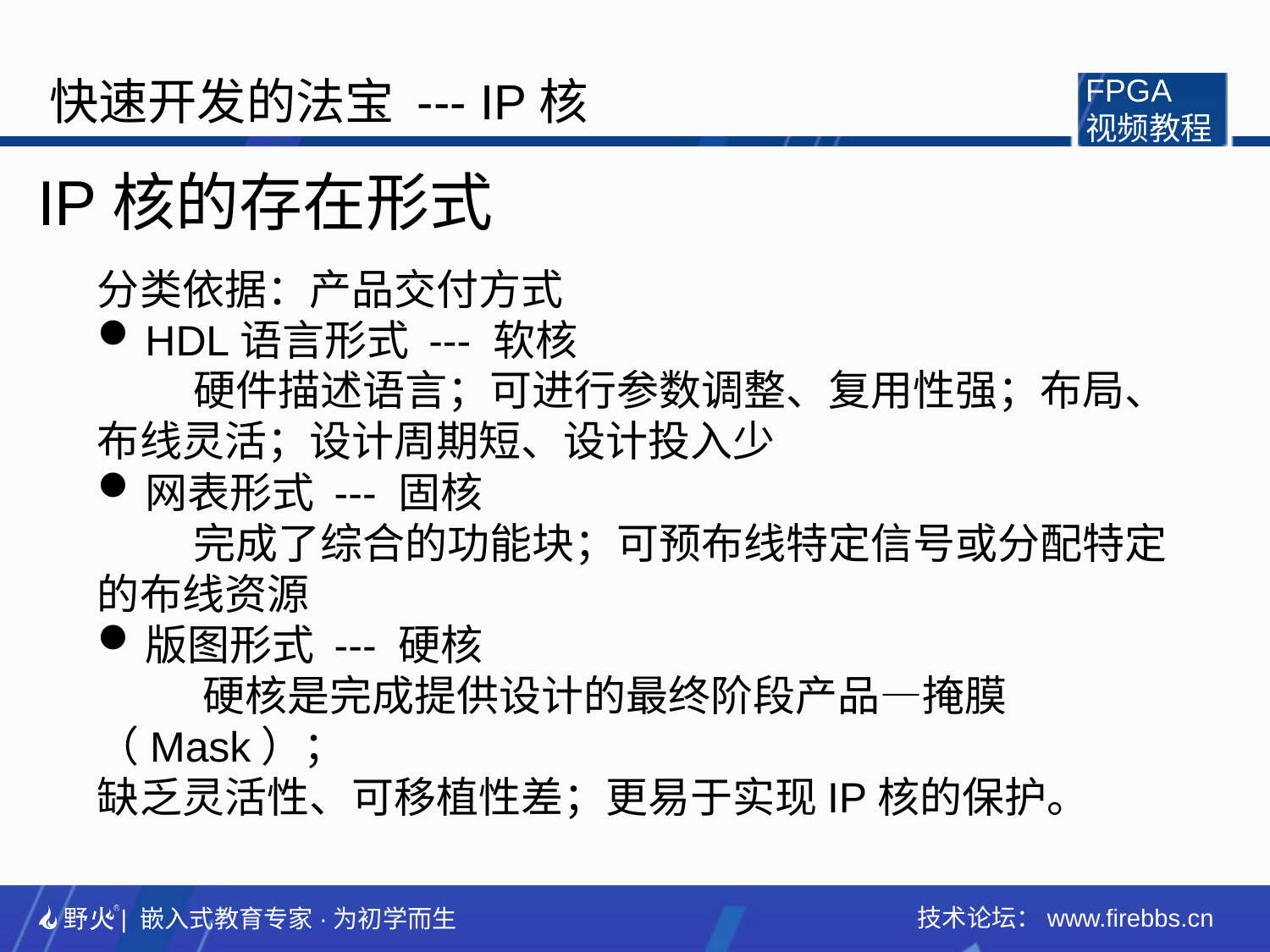

快速开发的法宝 --- IP核
FPGA
视频教程
IP核的存在形式
分类依据：产品交付方式
HDL语言形式 --- 软核
         硬件描述语言；可进行参数调整、复用性强；布局、布线灵活；设计周期短、设计投入少
网表形式 --- 固核
         完成了综合的功能块；可预布线特定信号或分配特定的布线资源
版图形式 --- 硬核
          硬核是完成提供设计的最终阶段产品—掩膜（Mask）；
缺乏灵活性、可移植性差；更易于实现IP核的保护。